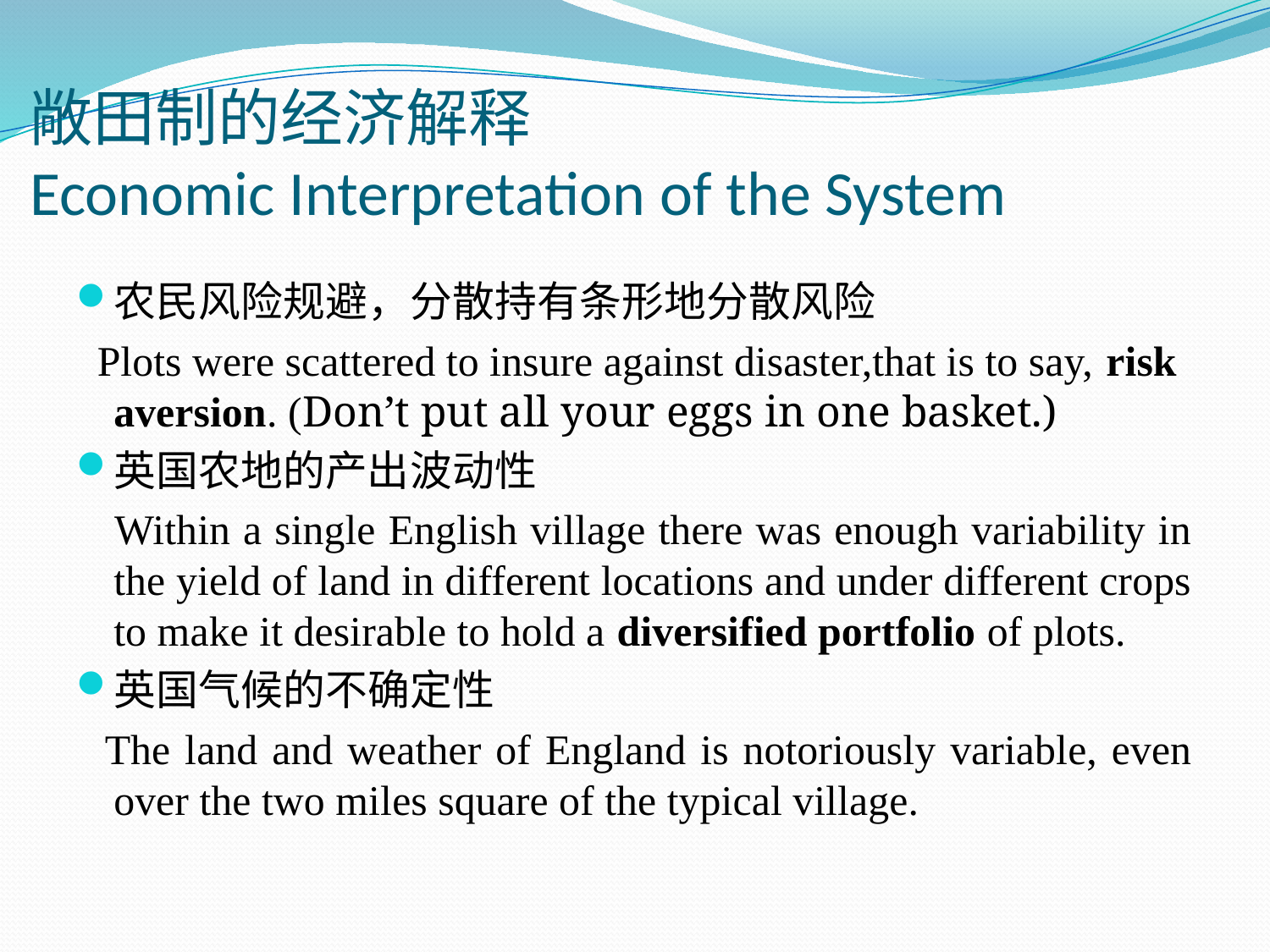

# 敞田制的经济解释 Economic Interpretation of the System
农民风险规避，分散持有条形地分散风险
  Plots were scattered to insure against disaster,that is to say, risk aversion. (Don’t put all your eggs in one basket.)
英国农地的产出波动性
   Within a single English village there was enough variability in the yield of land in different locations and under different crops to make it desirable to hold a diversified portfolio of plots.
英国气候的不确定性
  The land and weather of England is notoriously variable, even over the two miles square of the typical village.